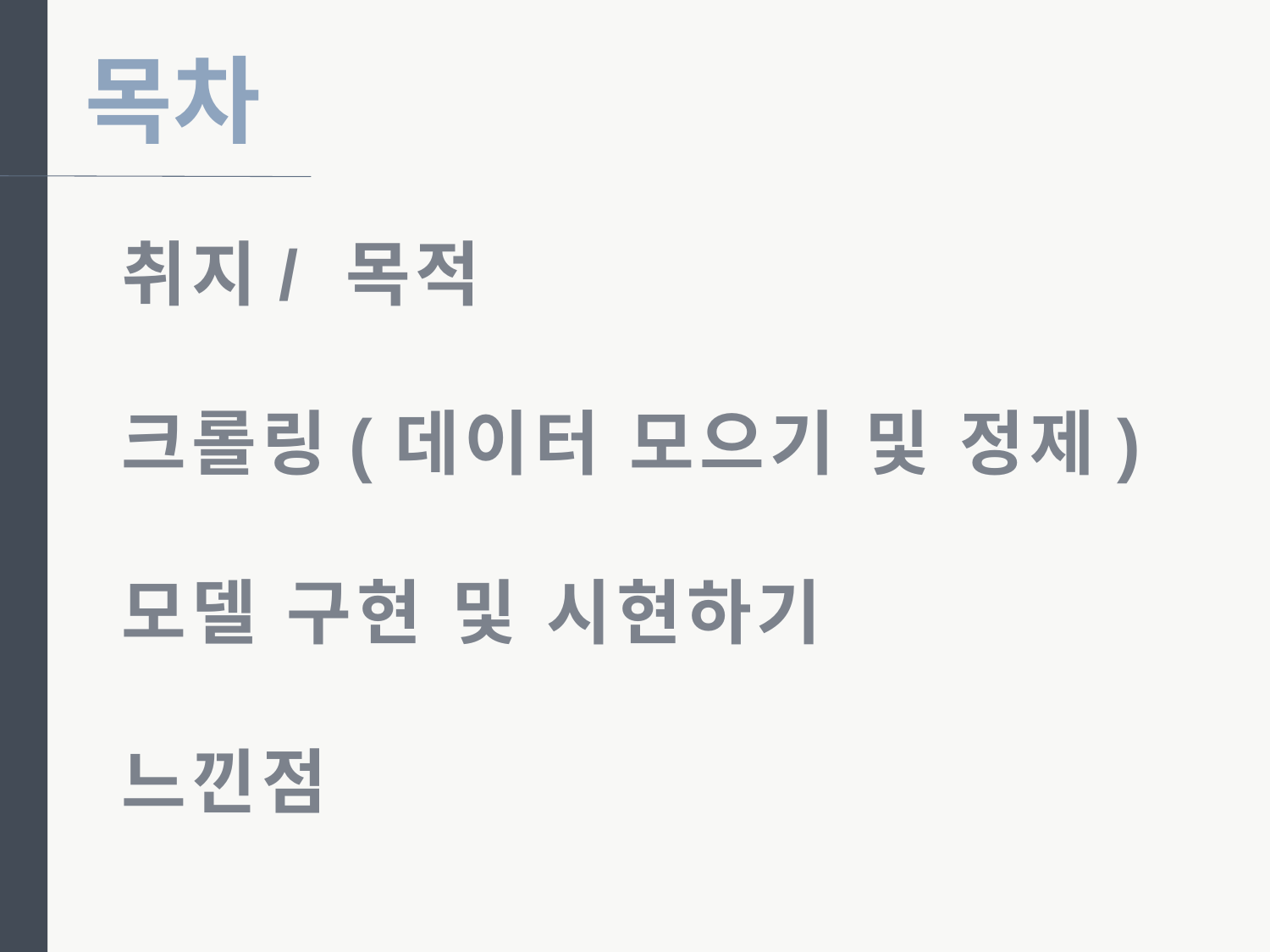

목차
취지/ 목적

크롤링(데이터 모으기 및 정제)

모델 구현 및 시현하기

느낀점